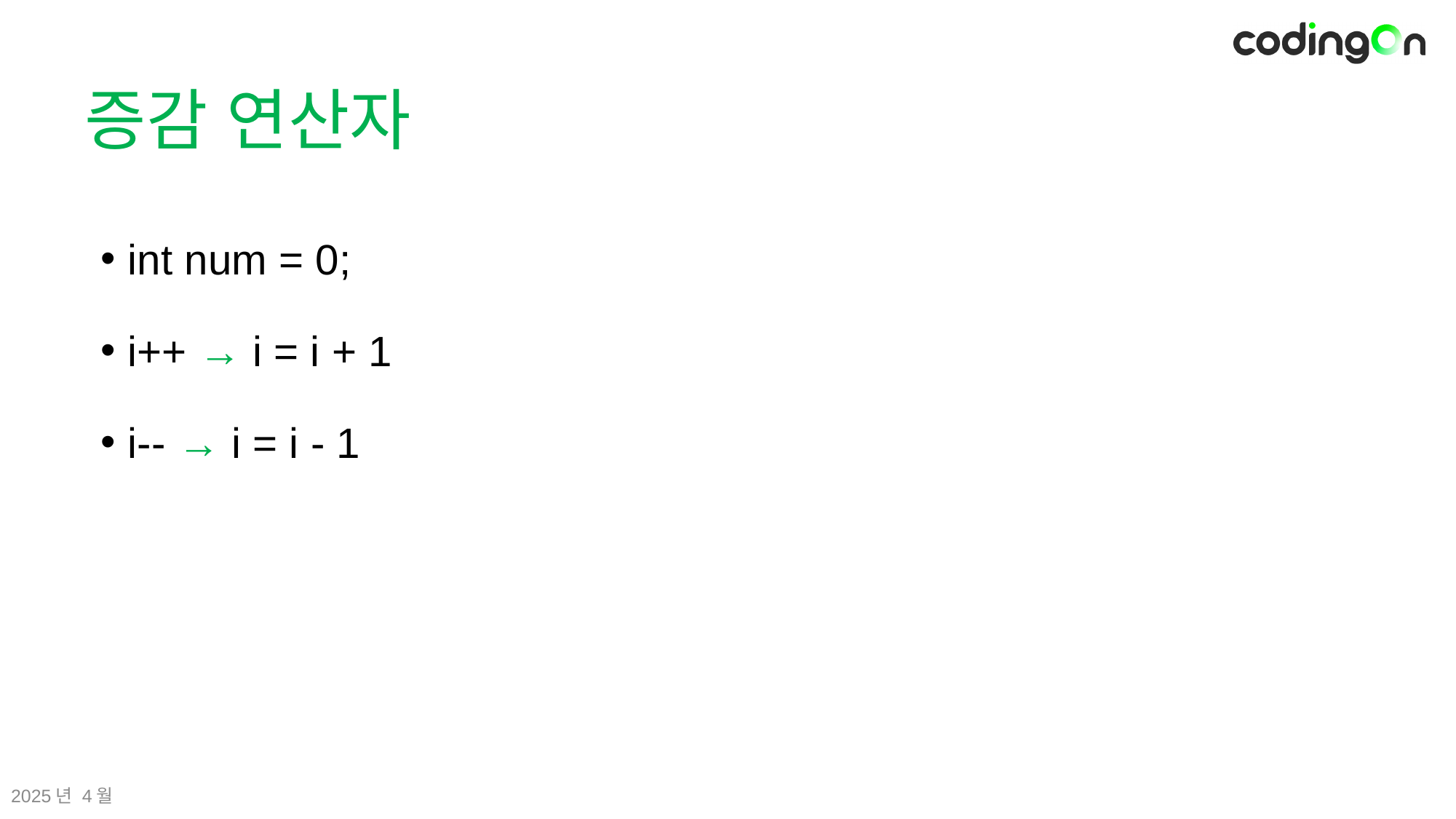

# 증감 연산자
int num = 0;
i++ → i = i + 1
i-- → i = i - 1

2025년 4월